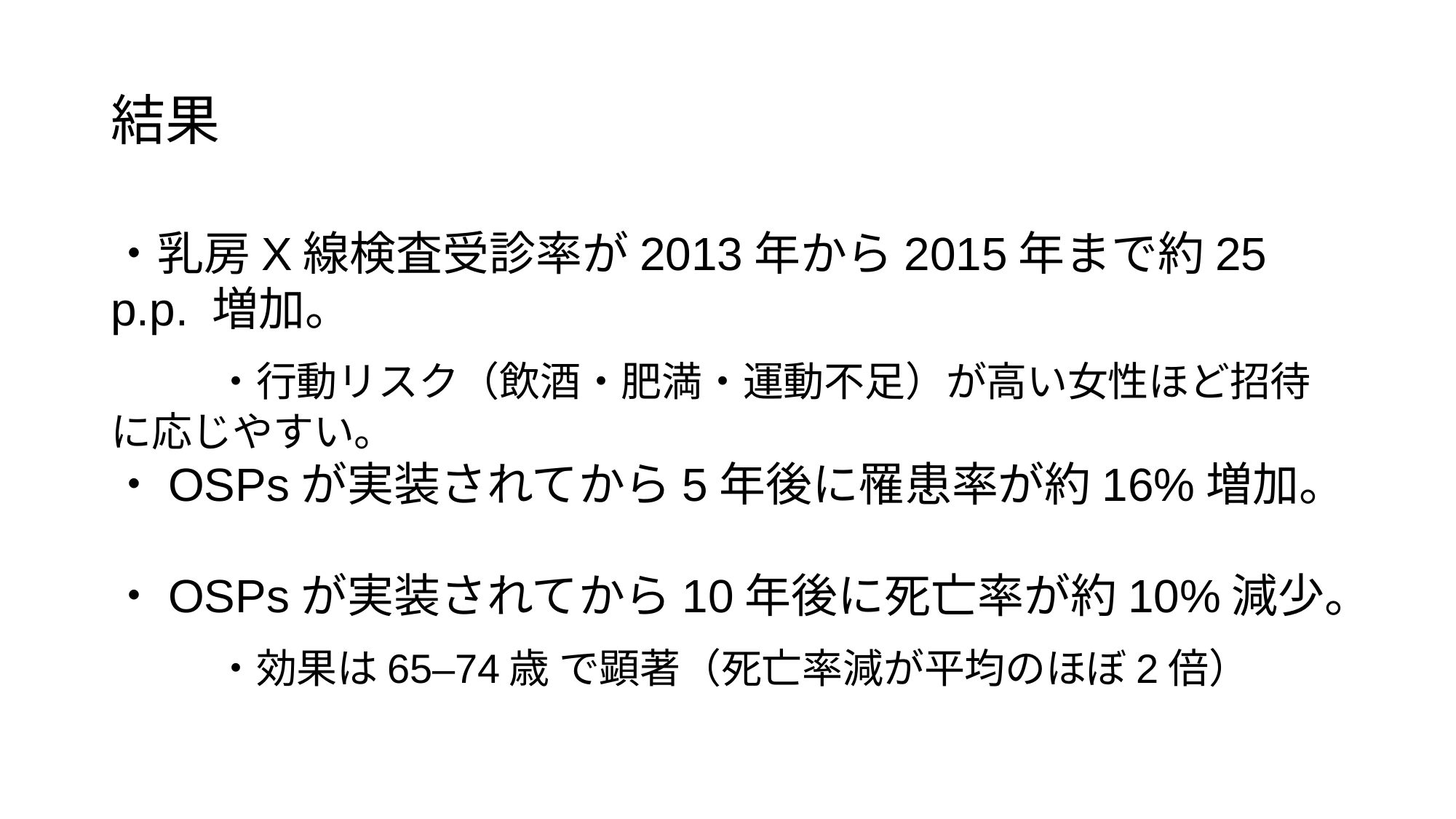

# 結果
・乳房X線検査受診率が2013年から2015年まで約25 p.p. 増加。
	・行動リスク（飲酒・肥満・運動不足）が高い女性ほど招待に応じやすい。
・OSPsが実装されてから5年後に罹患率が約16%増加。
・OSPsが実装されてから10年後に死亡率が約10%減少。
	・効果は65–74歳 で顕著（死亡率減が平均のほぼ2倍）